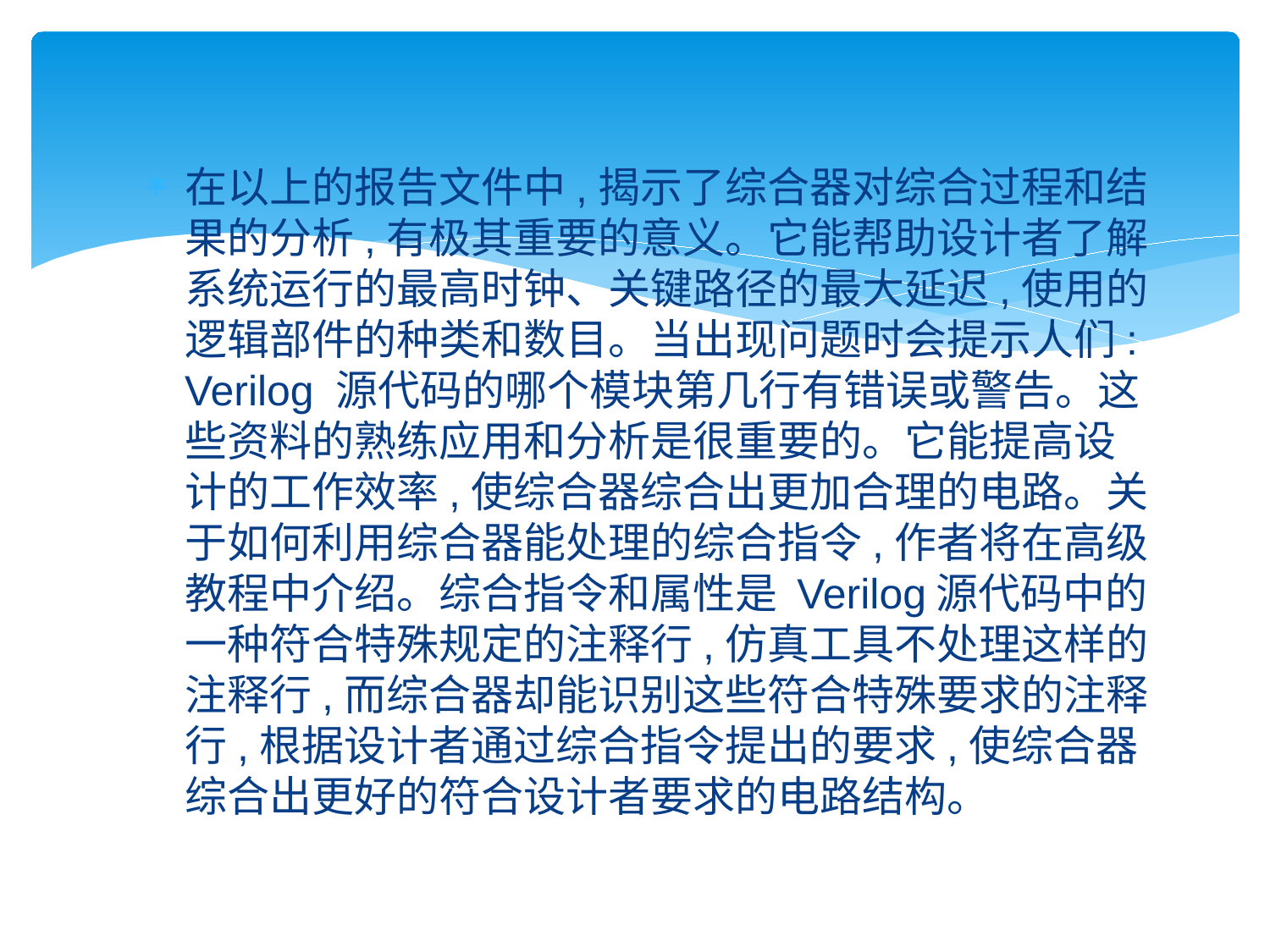

#
在以上的报告文件中,揭示了综合器对综合过程和结果的分析,有极其重要的意义。它能帮助设计者了解系统运行的最高时钟、关键路径的最大延迟,使用的逻辑部件的种类和数目。当出现问题时会提示人们: Verilog 源代码的哪个模块第几行有错误或警告。这些资料的熟练应用和分析是很重要的。它能提高设计的工作效率,使综合器综合出更加合理的电路。关于如何利用综合器能处理的综合指令,作者将在高级教程中介绍。综合指令和属性是 Verilog源代码中的一种符合特殊规定的注释行,仿真工具不处理这样的注释行,而综合器却能识别这些符合特殊要求的注释行,根据设计者通过综合指令提出的要求,使综合器综合出更好的符合设计者要求的电路结构。